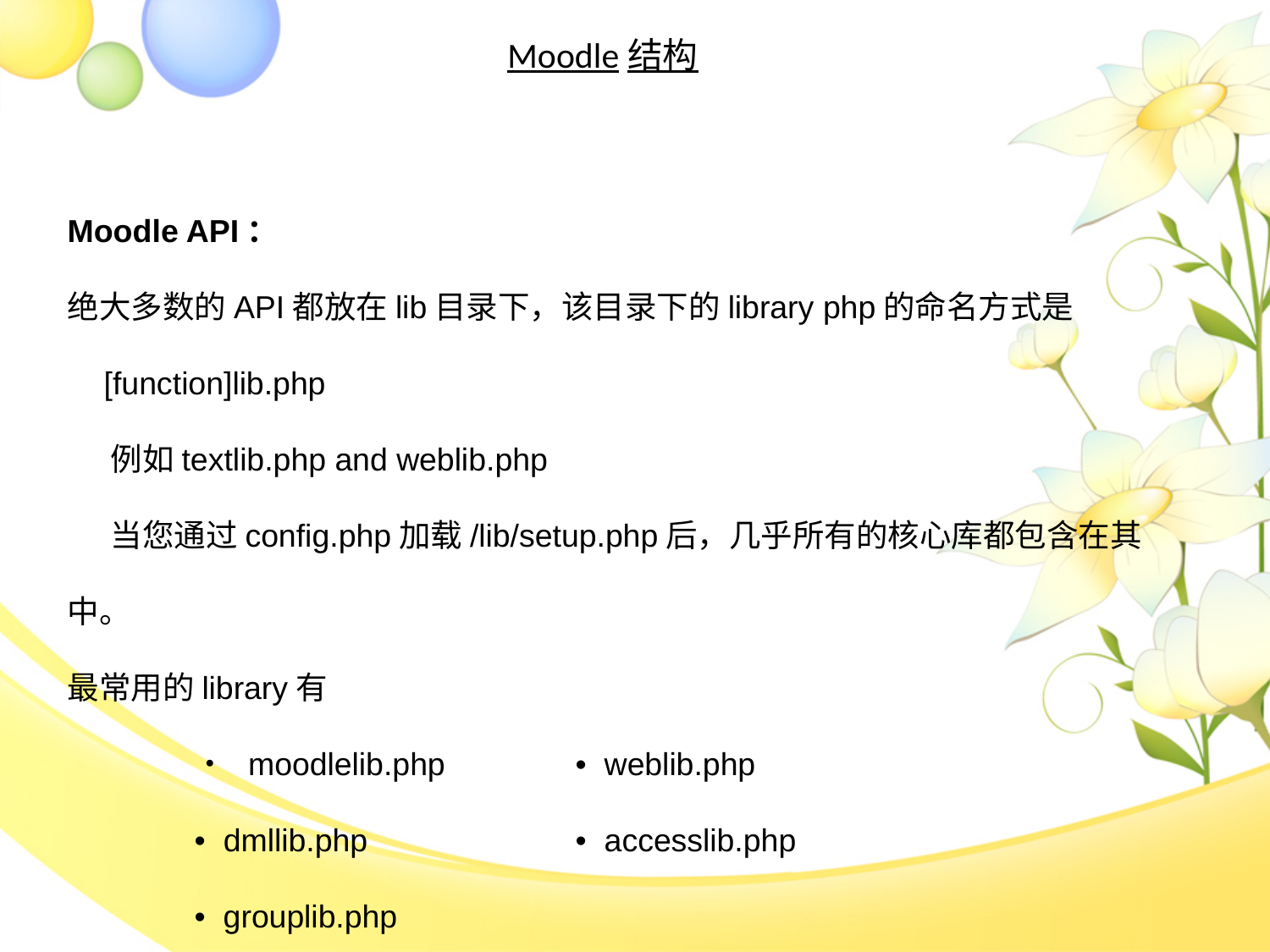

Moodle结构
Moodle API：
绝大多数的API都放在lib目录下，该目录下的library php的命名方式是
    [function]lib.php
    例如textlib.php and weblib.php
    当您通过config.php加载/lib/setup.php后，几乎所有的核心库都包含在其中。
最常用的library有
	•  moodlelib.php		•  weblib.php
	•  dmllib.php		•  accesslib.php
	•  grouplib.php